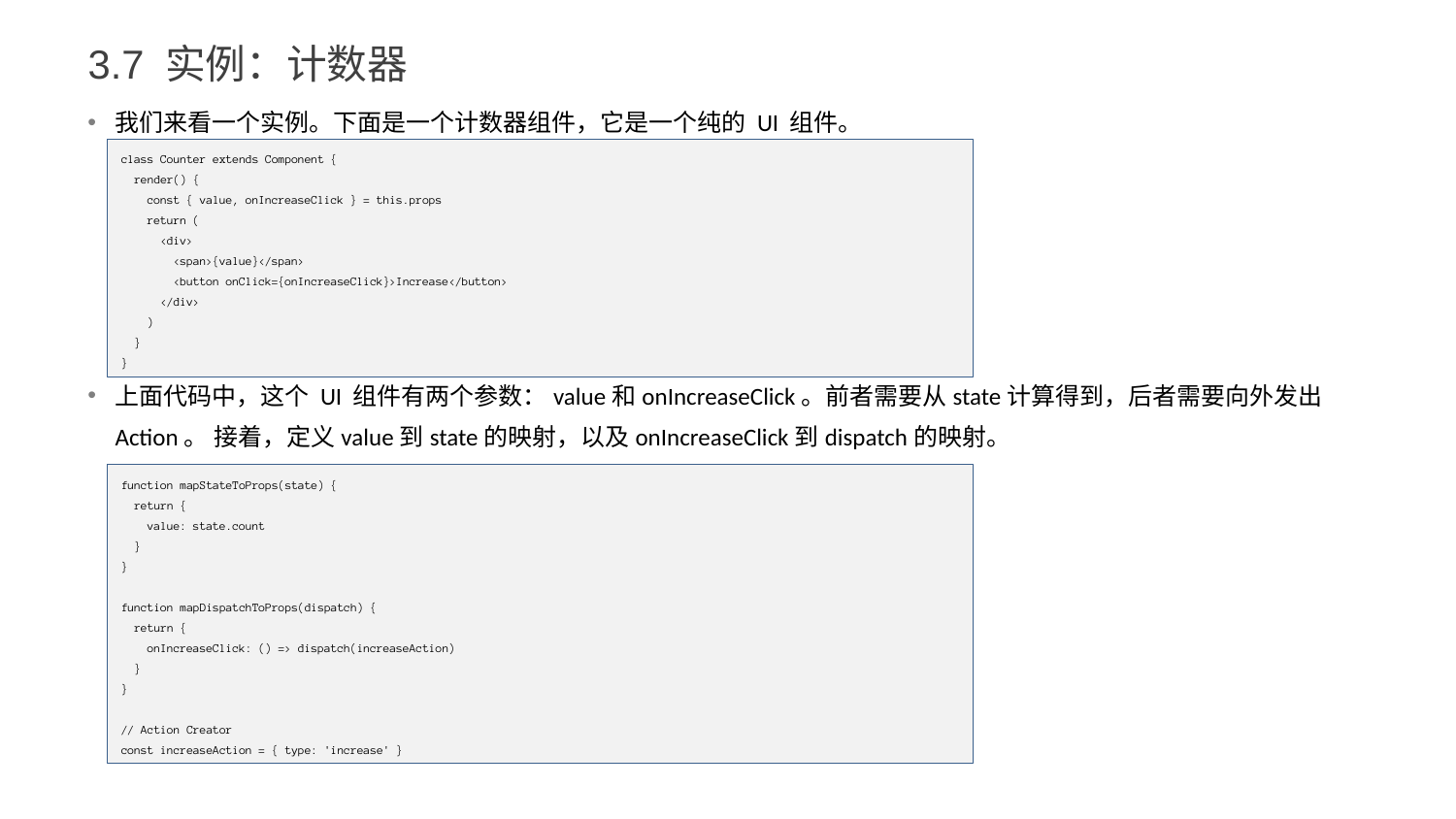

3.7 实例：计数器
我们来看一个实例。下面是一个计数器组件，它是一个纯的 UI 组件。

上面代码中，这个 UI 组件有两个参数：value和onIncreaseClick。前者需要从state计算得到，后者需要向外发出 Action。 接着，定义value到state的映射，以及onIncreaseClick到dispatch的映射。
class Counter extends Component {
  render() {
    const { value, onIncreaseClick } = this.props
    return (
      <div>
        <span>{value}</span>
        <button onClick={onIncreaseClick}>Increase</button>
      </div>
    )
  }
}
function mapStateToProps(state) {
  return {
    value: state.count
  }
}

function mapDispatchToProps(dispatch) {
  return {
    onIncreaseClick: () => dispatch(increaseAction)
  }
}

// Action Creator
const increaseAction = { type: 'increase' }